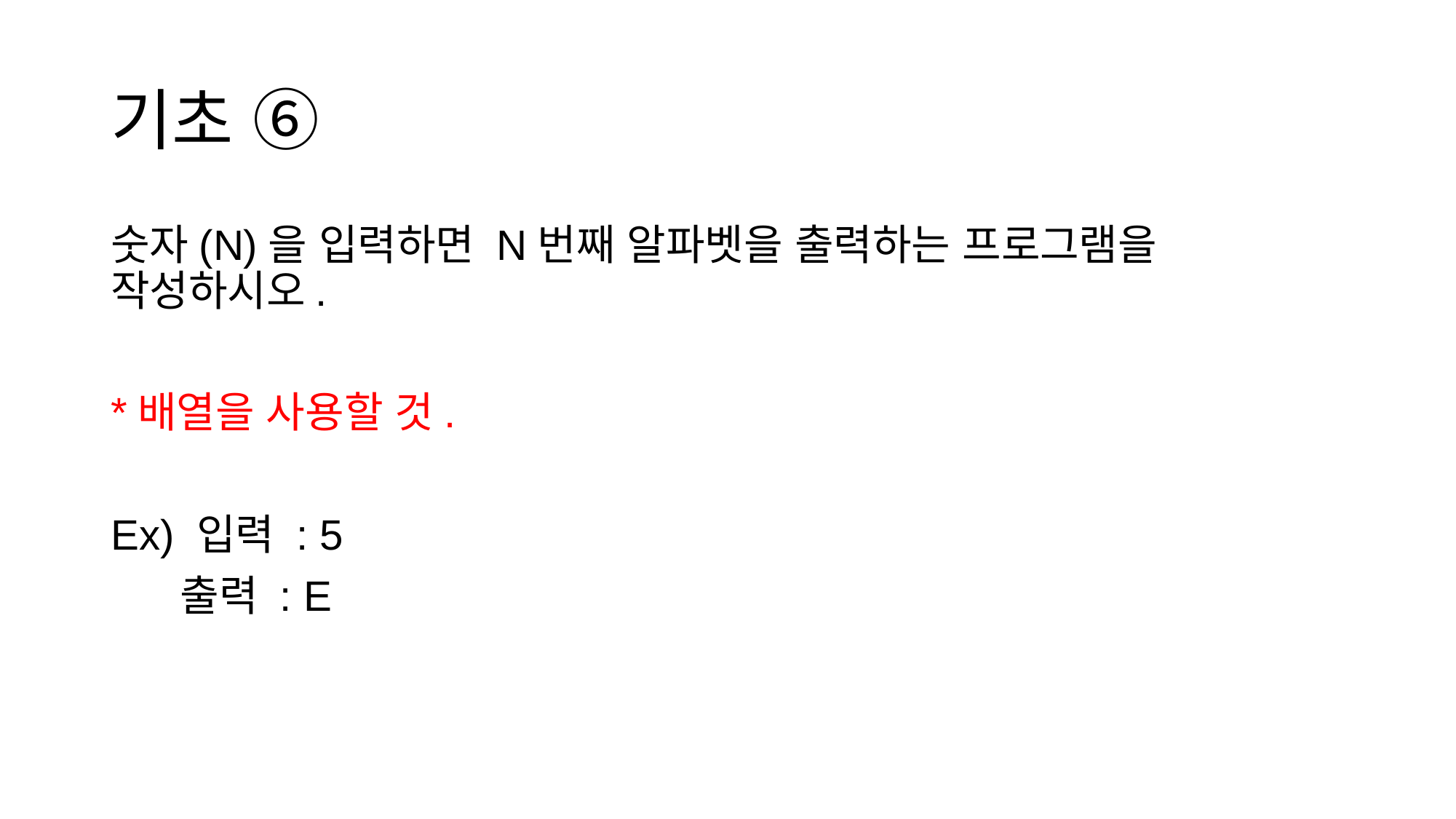

# 기초 ⑥
숫자(N)을 입력하면 N번째 알파벳을 출력하는 프로그램을 작성하시오.

*배열을 사용할 것.

Ex) 입력 : 5
     출력 : E